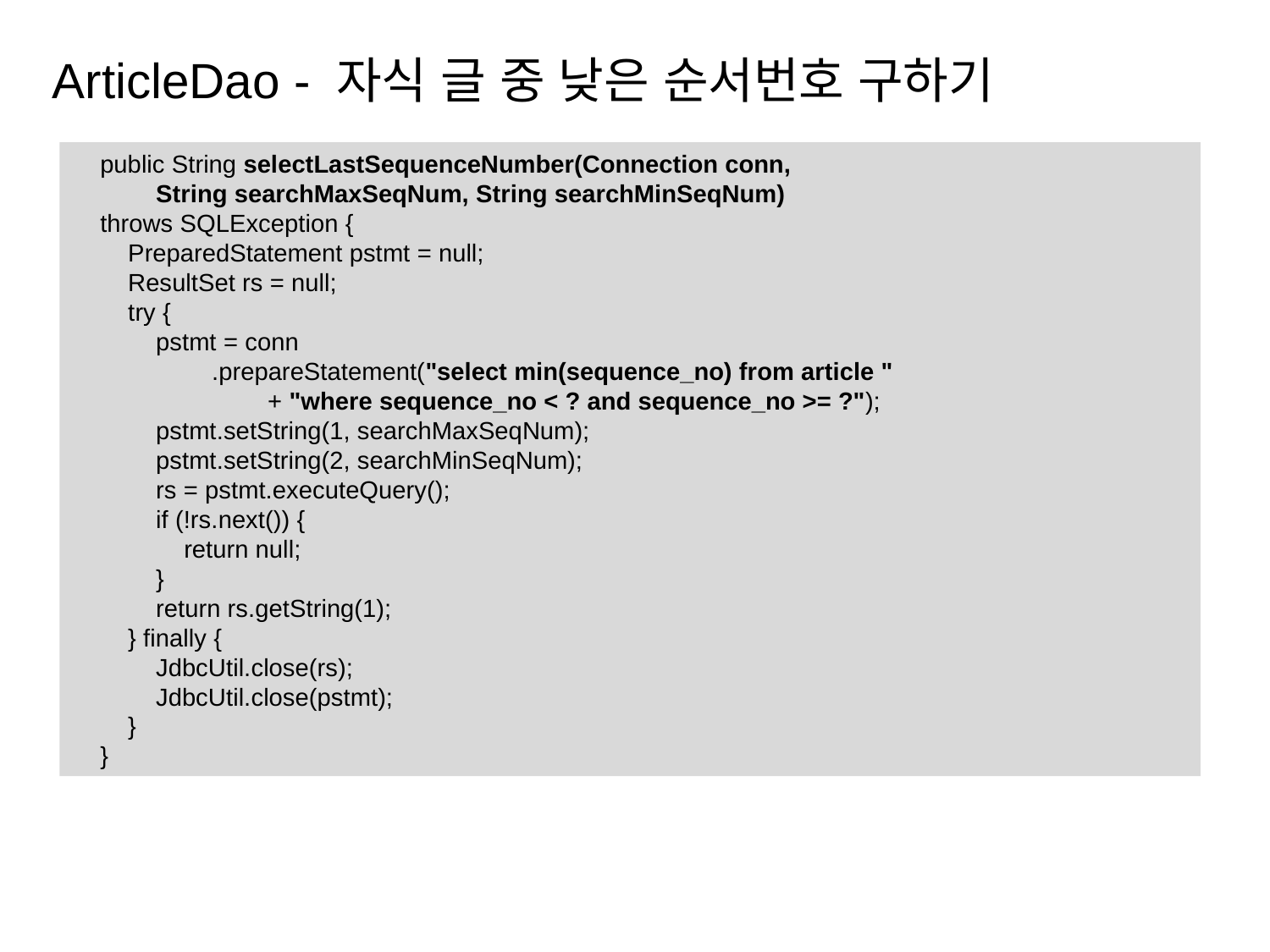

# ArticleDao - 자식 글 중 낮은 순서번호 구하기
    public String selectLastSequenceNumber(Connection conn,
            String searchMaxSeqNum, String searchMinSeqNum)
    throws SQLException {
        PreparedStatement pstmt = null;
        ResultSet rs = null;
        try {
            pstmt = conn
                    .prepareStatement("select min(sequence_no) from article "
                            + "where sequence_no < ? and sequence_no >= ?");
            pstmt.setString(1, searchMaxSeqNum);
            pstmt.setString(2, searchMinSeqNum);
            rs = pstmt.executeQuery();
            if (!rs.next()) {
                return null;
            }
            return rs.getString(1);
        } finally {
            JdbcUtil.close(rs);
            JdbcUtil.close(pstmt);
        }
    }